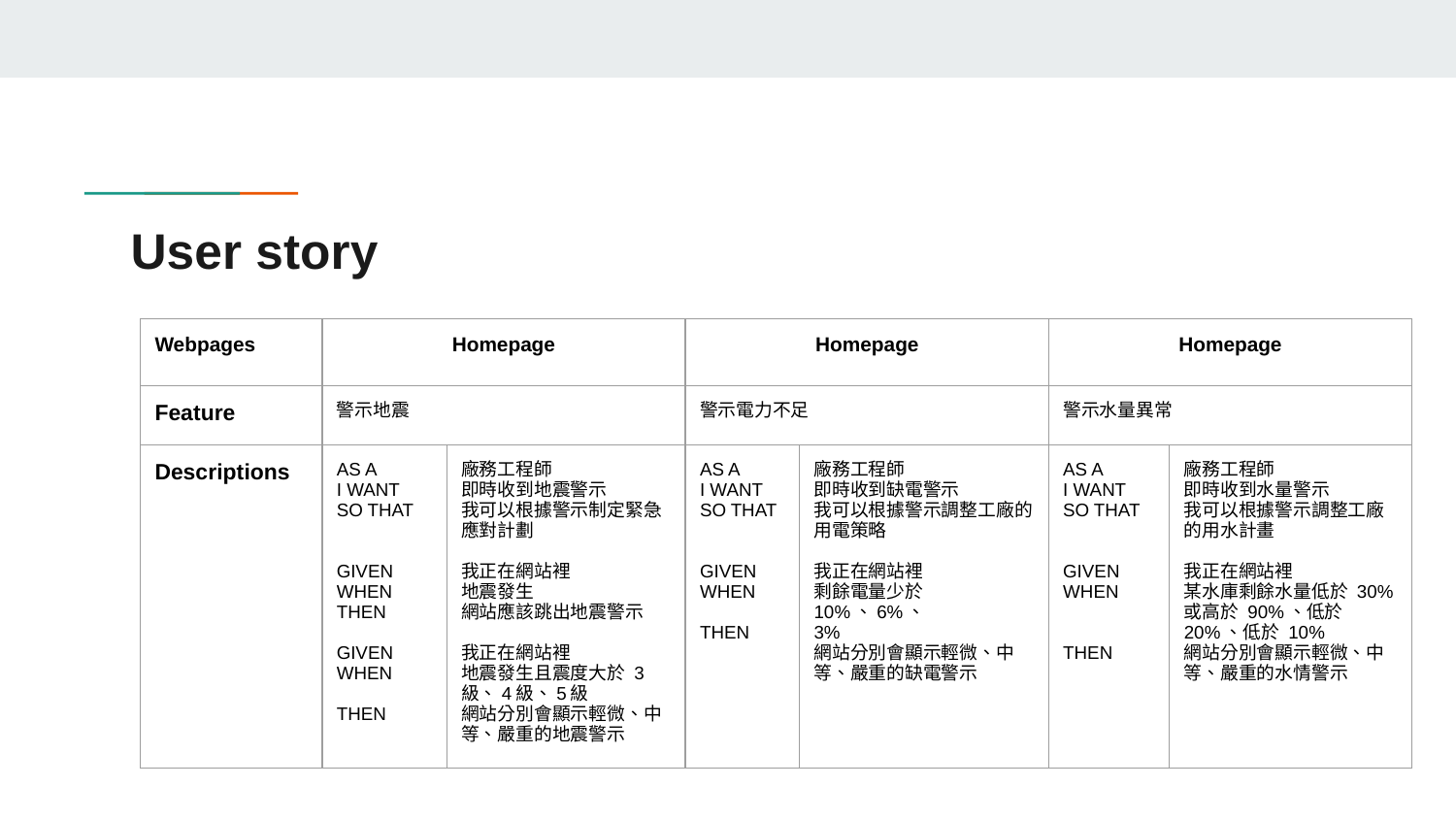

# User story
| Webpages | Homepage |  | Homepage |  | Homepage |  |
| --- | --- | --- | --- | --- | --- | --- |
| Feature | 警示地震 |  | 警示電力不足 |  | 警示水量異常 |  |
| Descriptions | AS A I WANT SO THAT GIVEN WHEN THEN GIVEN WHEN THEN | 廠務工程師 即時收到地震警示 我可以根據警示制定緊急應對計劃 我正在網站裡 地震發生 網站應該跳出地震警示 我正在網站裡 地震發生且震度大於 3級、4級、5級 網站分別會顯示輕微、中等、嚴重的地震警示 | AS A I WANT SO THAT GIVEN WHEN THEN | 廠務工程師 即時收到缺電警示 我可以根據警示調整工廠的用電策略 我正在網站裡 剩餘電量少於 10%、6%、 3% 網站分別會顯示輕微、中等、嚴重的缺電警示 | AS A I WANT SO THAT GIVEN WHEN THEN | 廠務工程師 即時收到水量警示 我可以根據警示調整工廠的用水計畫 我正在網站裡 某水庫剩餘水量低於 30%或高於 90%、低於 20%、低於 10% 網站分別會顯示輕微、中等、嚴重的水情警示 |